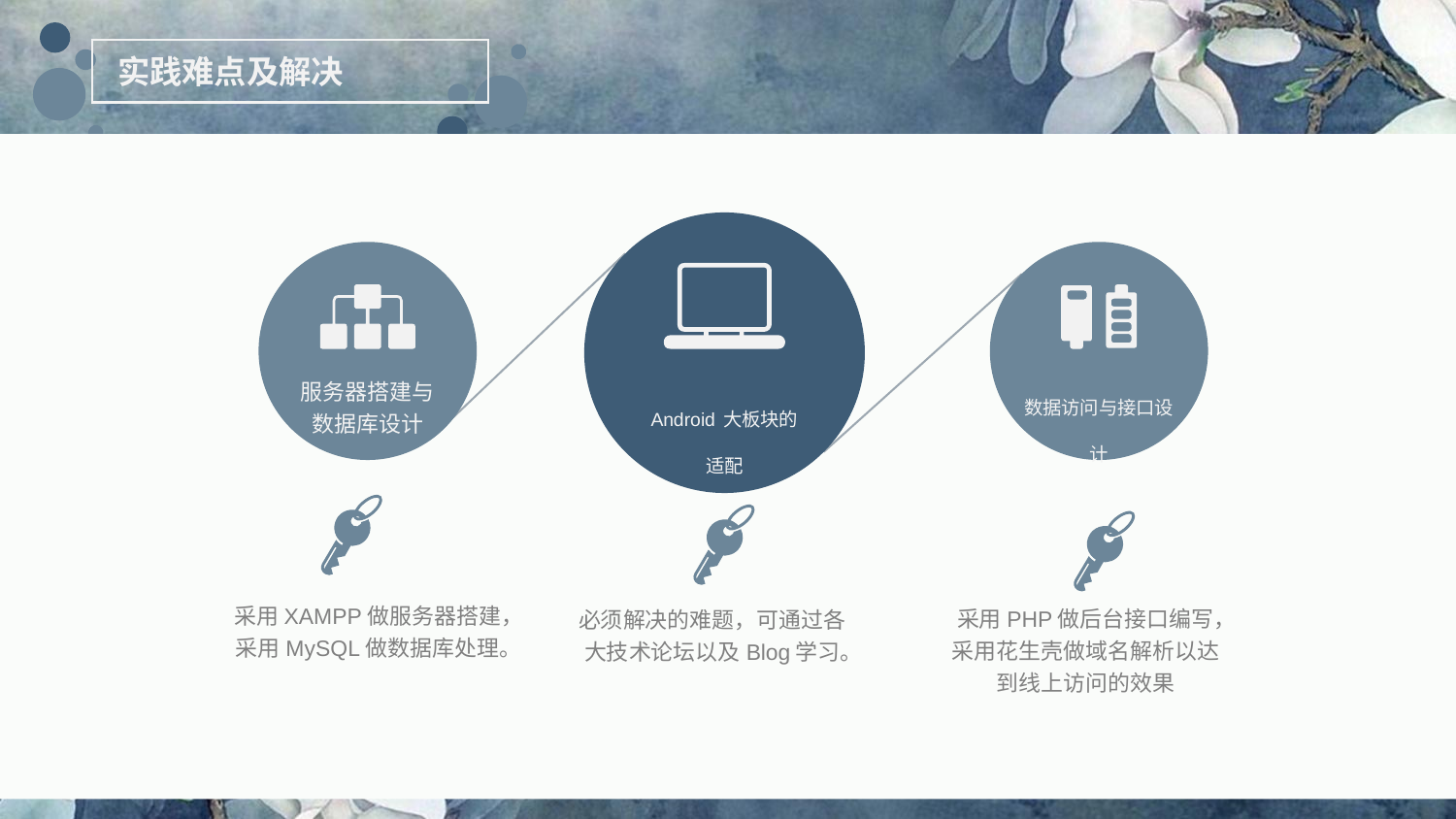

# 实践难点及解决

Android大板块的适配

服务器搭建与数据库设计

数据访问与接口设计

采用XAMPP做服务器搭建，采用MySQL做数据库处理。
采用PHP做后台接口编写，采用花生壳做域名解析以达到线上访问的效果
必须解决的难题，可通过各大技术论坛以及Blog学习。